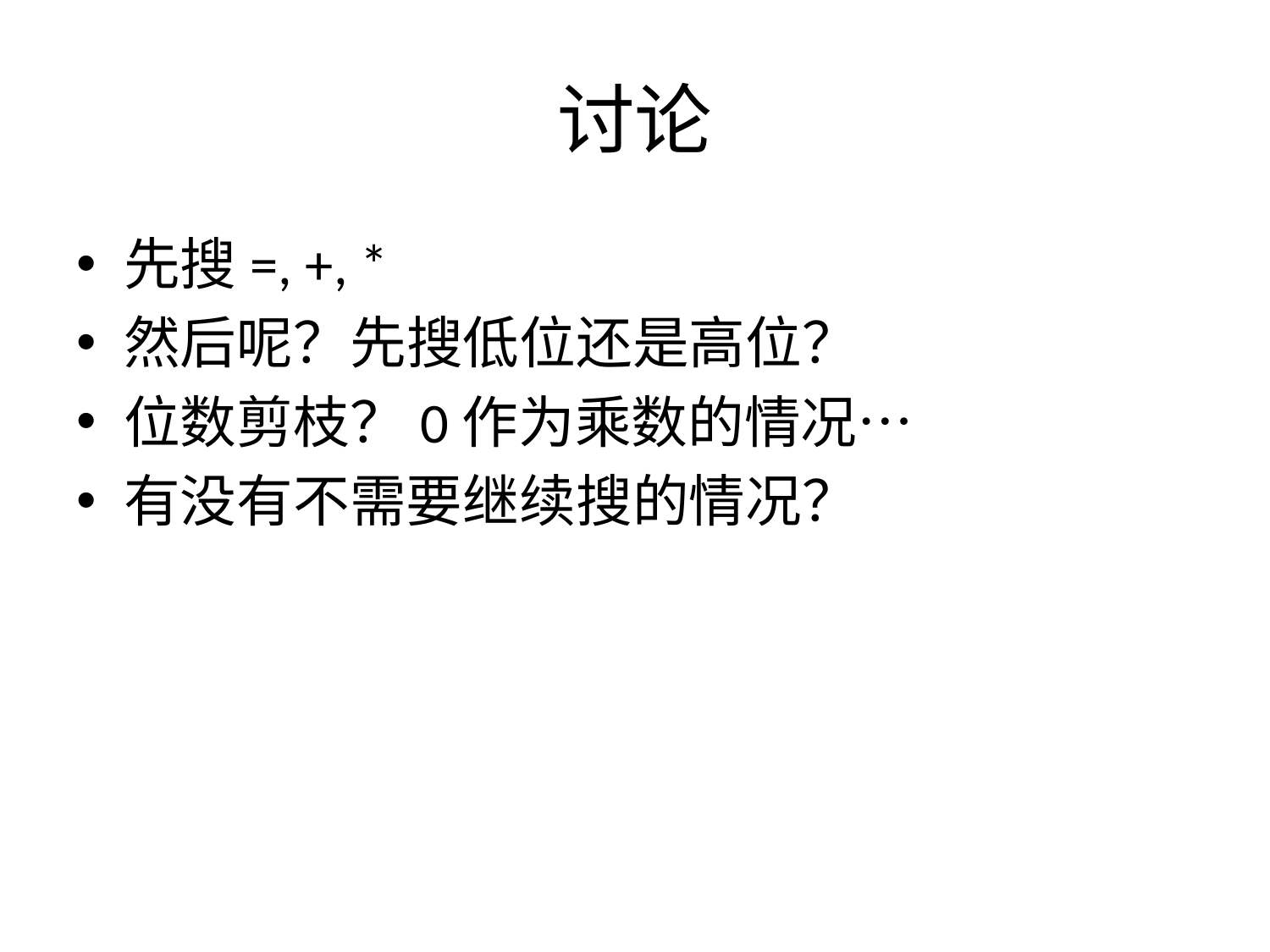

# 讨论
先搜=, +, *
然后呢？先搜低位还是高位？
位数剪枝？0作为乘数的情况…
有没有不需要继续搜的情况？